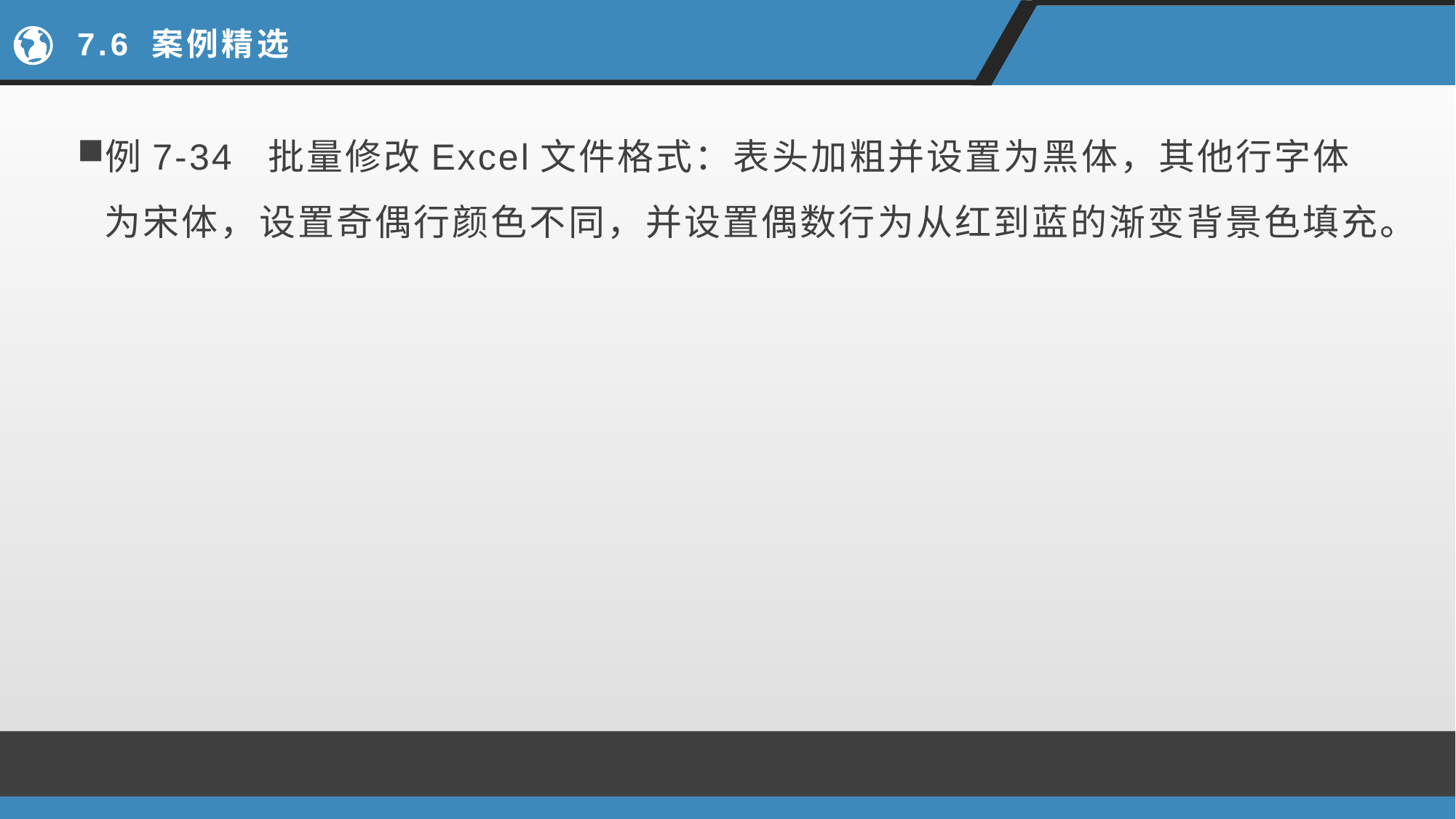

# 7.6 案例精选

例7-34  批量修改Excel文件格式：表头加粗并设置为黑体，其他行字体为宋体，设置奇偶行颜色不同，并设置偶数行为从红到蓝的渐变背景色填充。